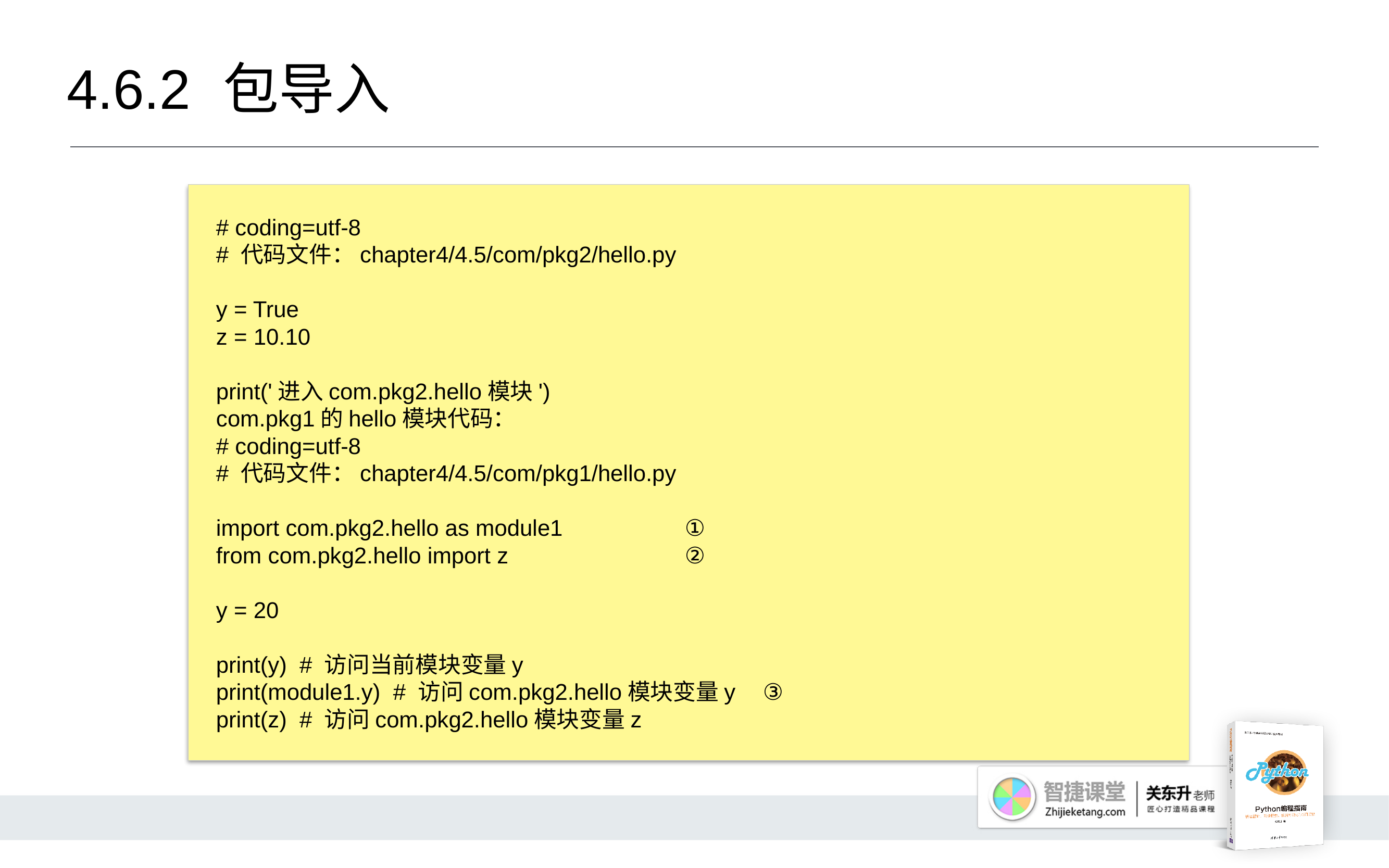

# 4.6.2 	包导入
# coding=utf-8
# 代码文件：chapter4/4.5/com/pkg2/hello.py

y = True
z = 10.10

print('进入com.pkg2.hello模块')
com.pkg1的hello模块代码：
# coding=utf-8
# 代码文件：chapter4/4.5/com/pkg1/hello.py

import com.pkg2.hello as module1		①
from com.pkg2.hello import z			②

y = 20

print(y)  # 访问当前模块变量y
print(module1.y)  # 访问com.pkg2.hello模块变量y	③
print(z)  # 访问com.pkg2.hello模块变量z